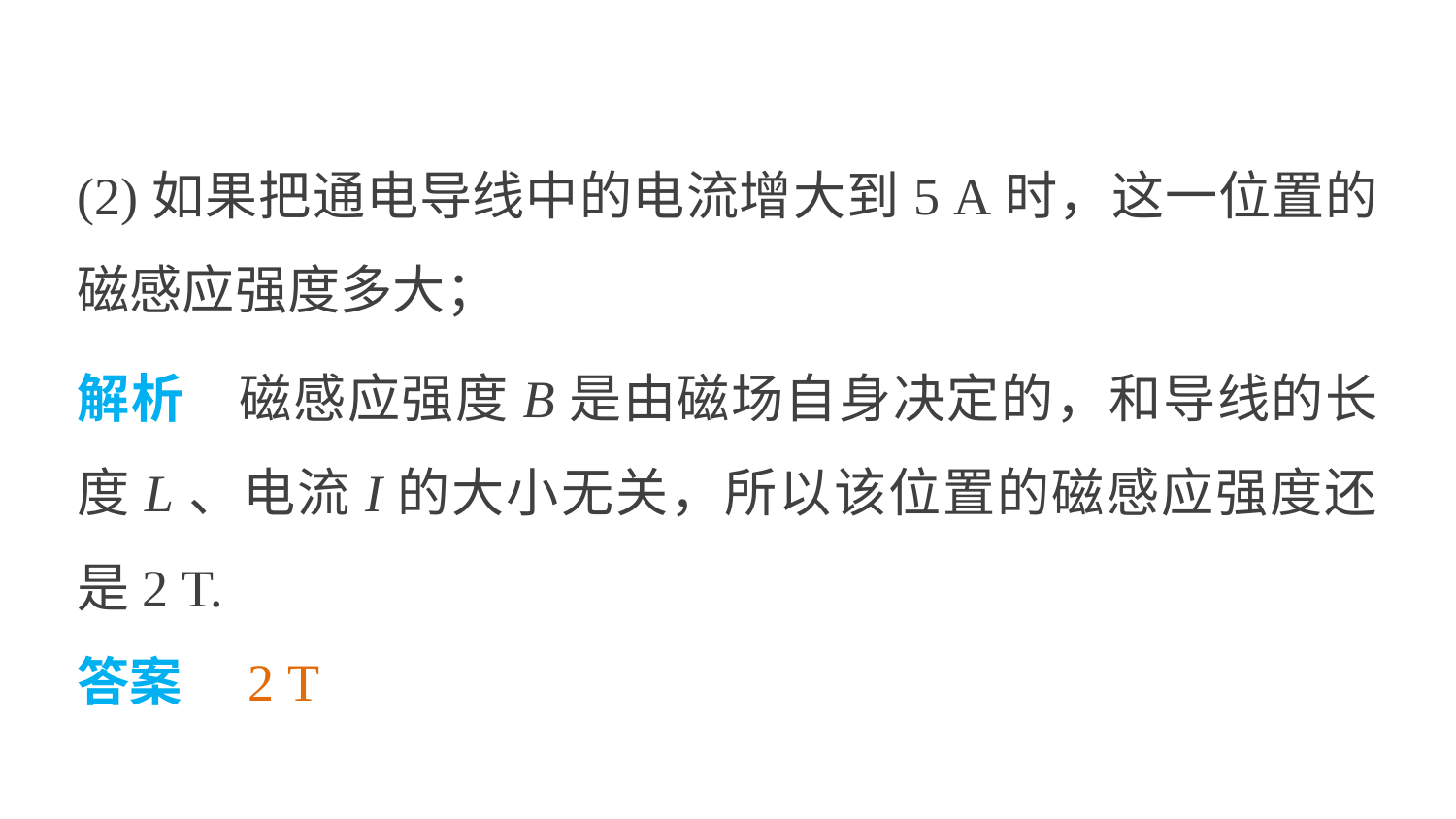

(2)如果把通电导线中的电流增大到5 A时，这一位置的磁感应强度多大；
解析　磁感应强度B是由磁场自身决定的，和导线的长度L、电流I的大小无关，所以该位置的磁感应强度还是2 T.
答案　2 T